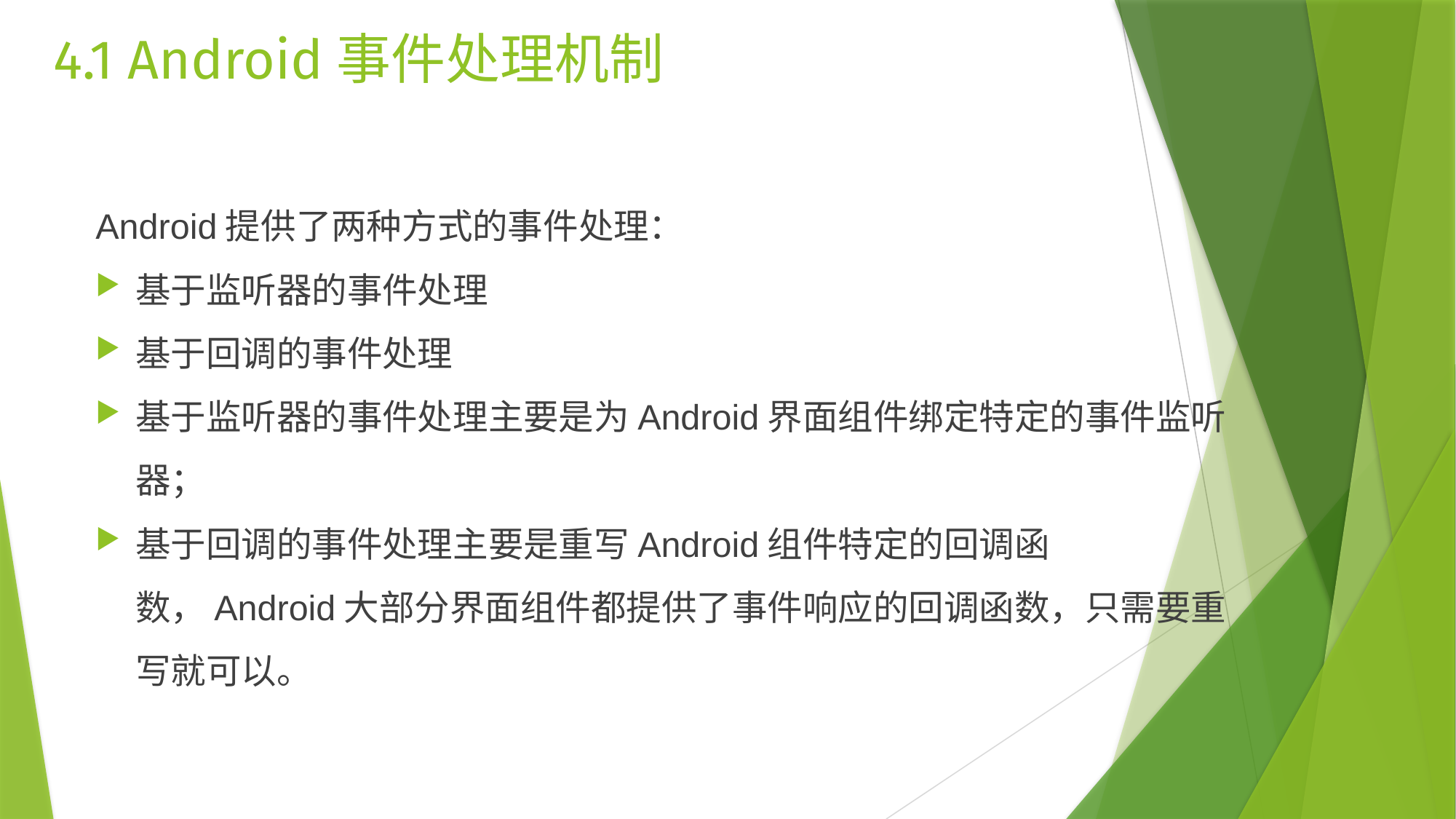

4.1 Android事件处理机制
Android提供了两种方式的事件处理：
基于监听器的事件处理
基于回调的事件处理
基于监听器的事件处理主要是为Android界面组件绑定特定的事件监听器；
基于回调的事件处理主要是重写Android组件特定的回调函数，Android大部分界面组件都提供了事件响应的回调函数，只需要重写就可以。